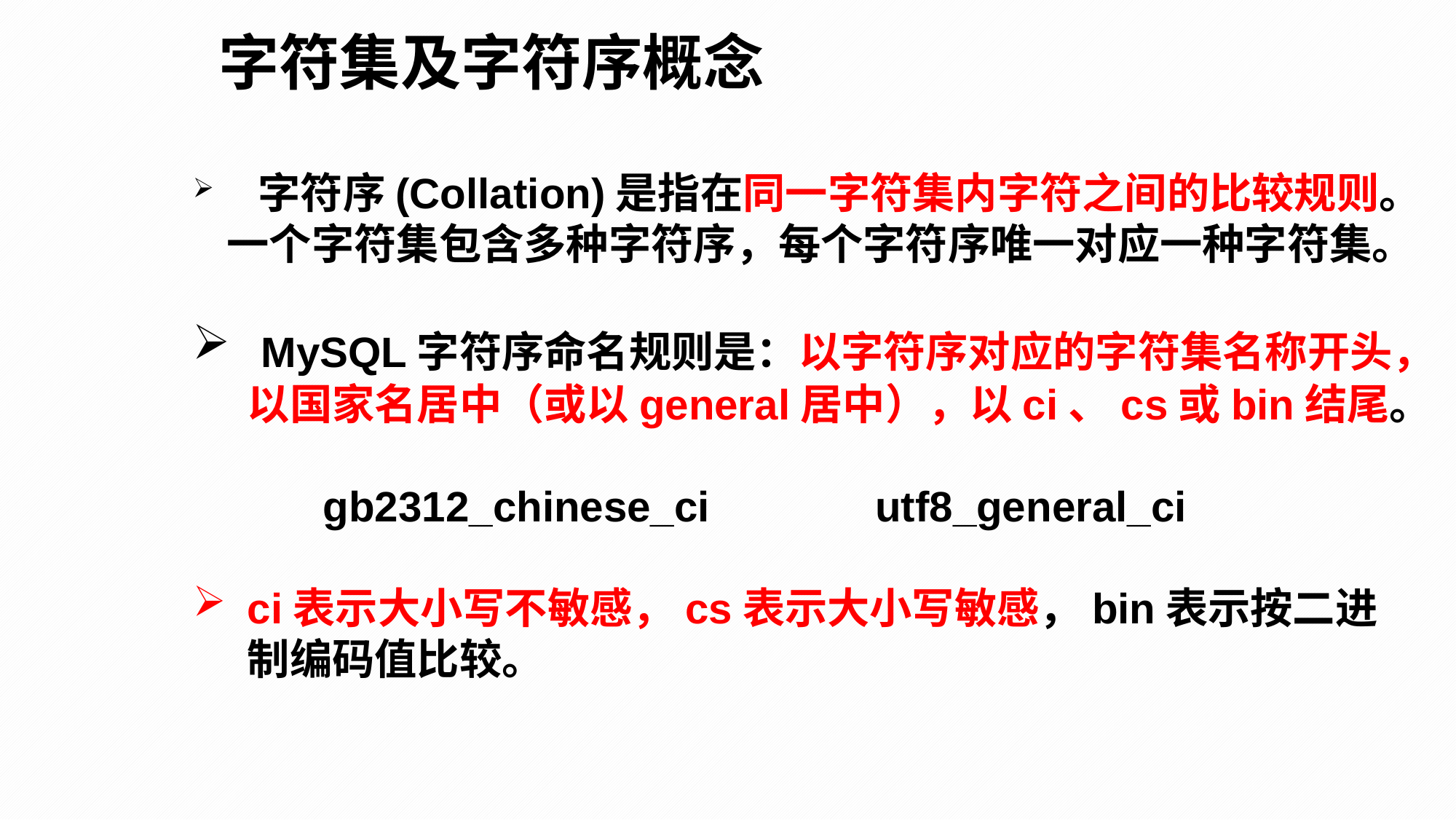

字符集及字符序概念
    字符序(Collation)是指在同一字符集内字符之间的比较规则。一个字符集包含多种字符序，每个字符序唯一对应一种字符集。

 MySQL字符序命名规则是：以字符序对应的字符集名称开头，以国家名居中（或以general居中），以ci、cs或bin结尾。

           gb2312_chinese_ci              utf8_general_ci

ci表示大小写不敏感，cs表示大小写敏感，bin表示按二进制编码值比较。